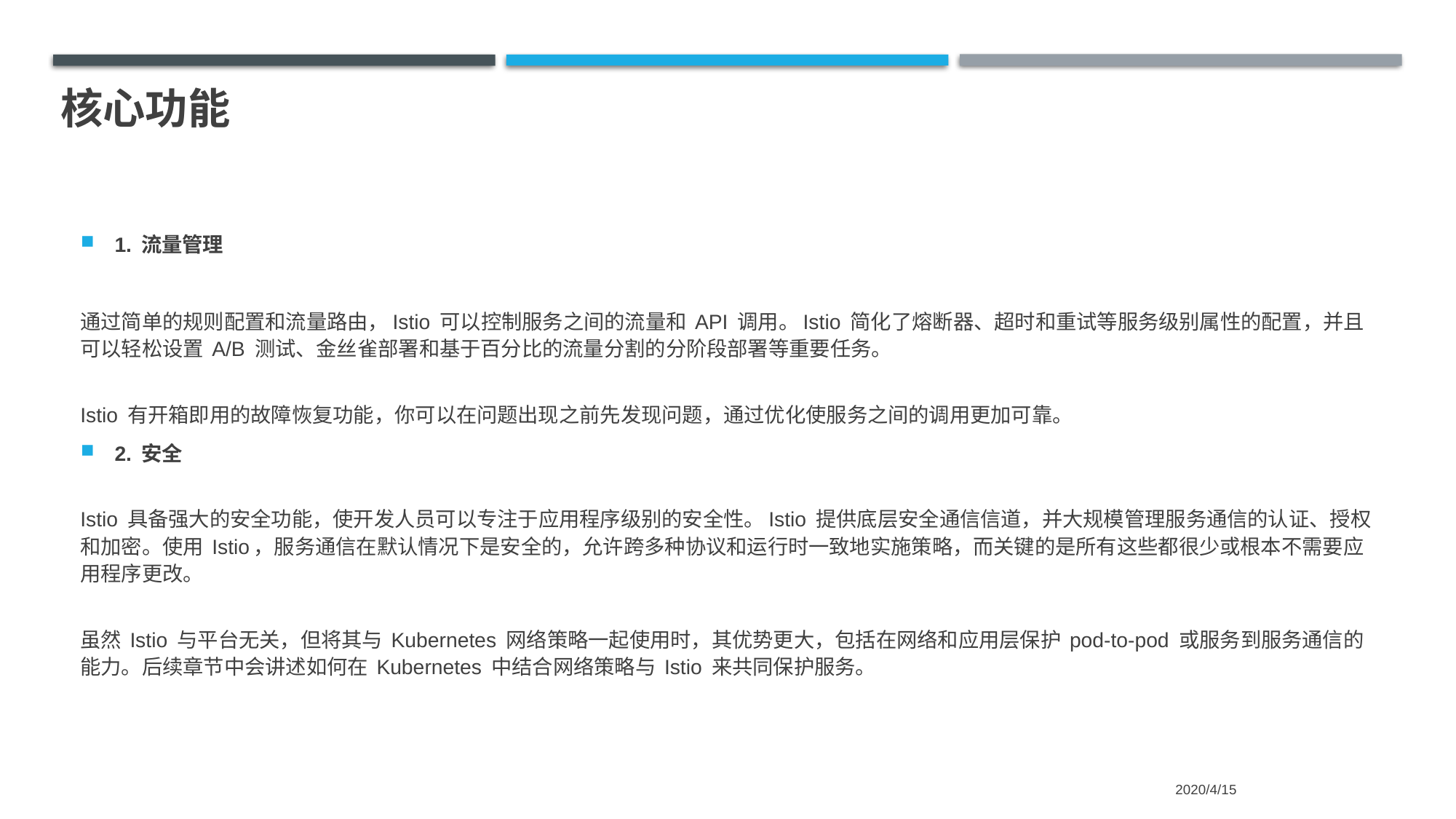

# 核心功能
1. 流量管理

通过简单的规则配置和流量路由，Istio 可以控制服务之间的流量和 API 调用。Istio 简化了熔断器、超时和重试等服务级别属性的配置，并且可以轻松设置 A/B 测试、金丝雀部署和基于百分比的流量分割的分阶段部署等重要任务。
Istio 有开箱即用的故障恢复功能，你可以在问题出现之前先发现问题，通过优化使服务之间的调用更加可靠。
2. 安全
Istio 具备强大的安全功能，使开发人员可以专注于应用程序级别的安全性。Istio 提供底层安全通信信道，并大规模管理服务通信的认证、授权和加密。使用 Istio，服务通信在默认情况下是安全的，允许跨多种协议和运行时一致地实施策略，而关键的是所有这些都很少或根本不需要应用程序更改。
虽然 Istio 与平台无关，但将其与 Kubernetes 网络策略一起使用时，其优势更大，包括在网络和应用层保护 pod-to-pod 或服务到服务通信的能力。后续章节中会讲述如何在 Kubernetes 中结合网络策略与 Istio 来共同保护服务。
2020/4/15